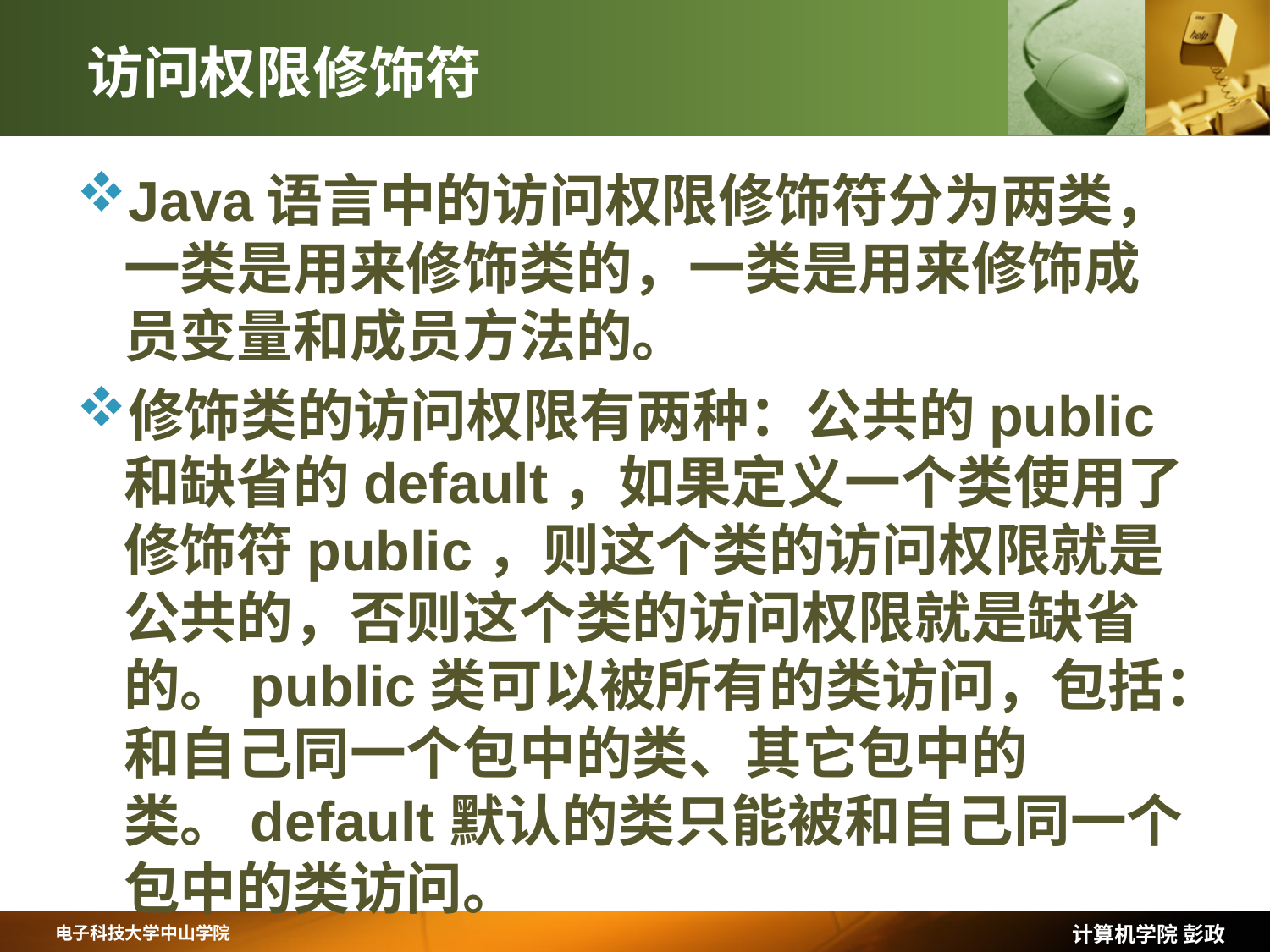

# 访问权限修饰符
Java语言中的访问权限修饰符分为两类，一类是用来修饰类的，一类是用来修饰成员变量和成员方法的。
修饰类的访问权限有两种：公共的public和缺省的default，如果定义一个类使用了修饰符public，则这个类的访问权限就是公共的，否则这个类的访问权限就是缺省的。public类可以被所有的类访问，包括：和自己同一个包中的类、其它包中的类。default默认的类只能被和自己同一个包中的类访问。
计算机学院 彭政
电子科技大学中山学院